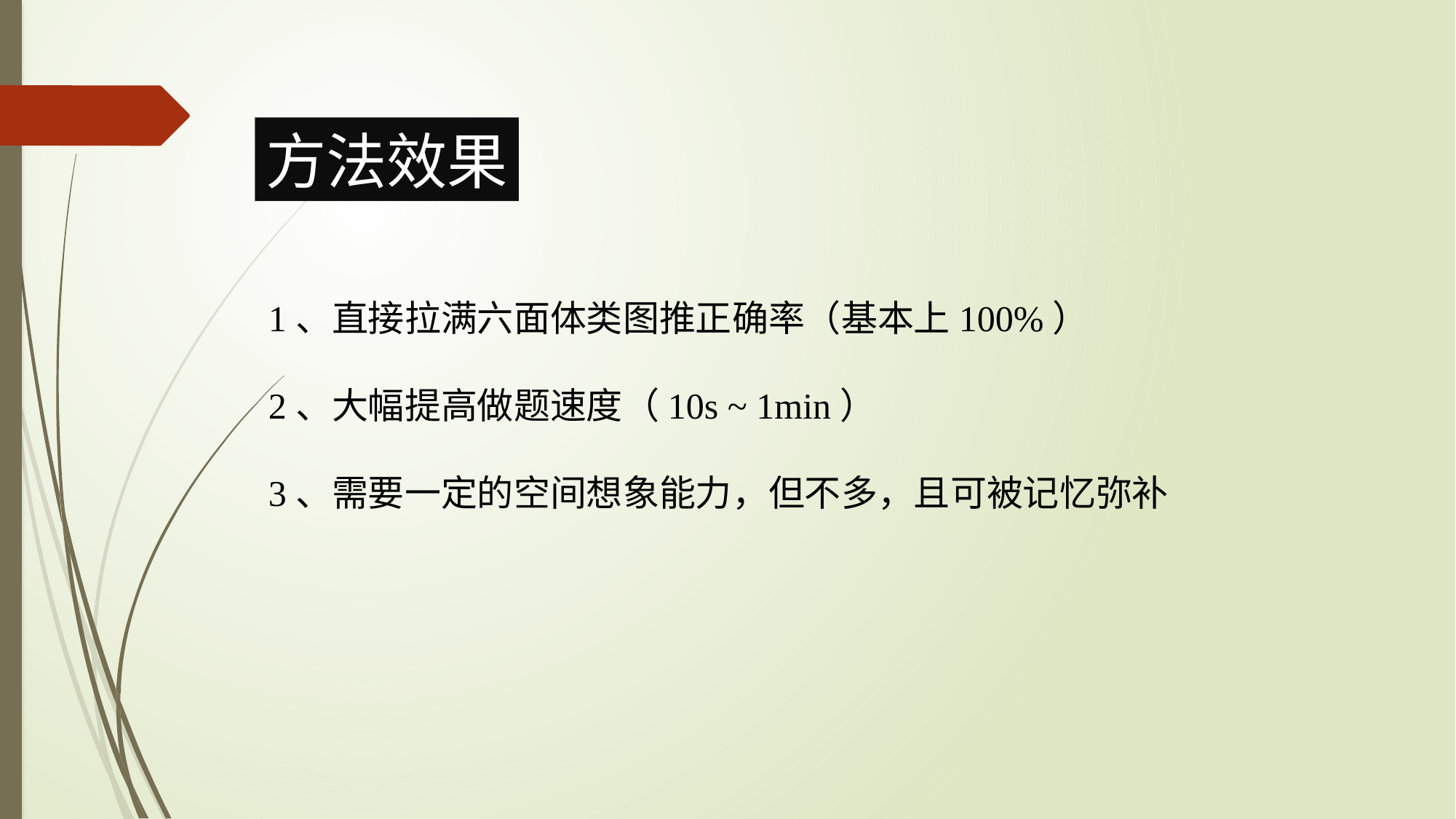

方法效果
1、直接拉满六面体类图推正确率（基本上100%）

2、大幅提高做题速度（10s ~ 1min）

3、需要一定的空间想象能力，但不多，且可被记忆弥补